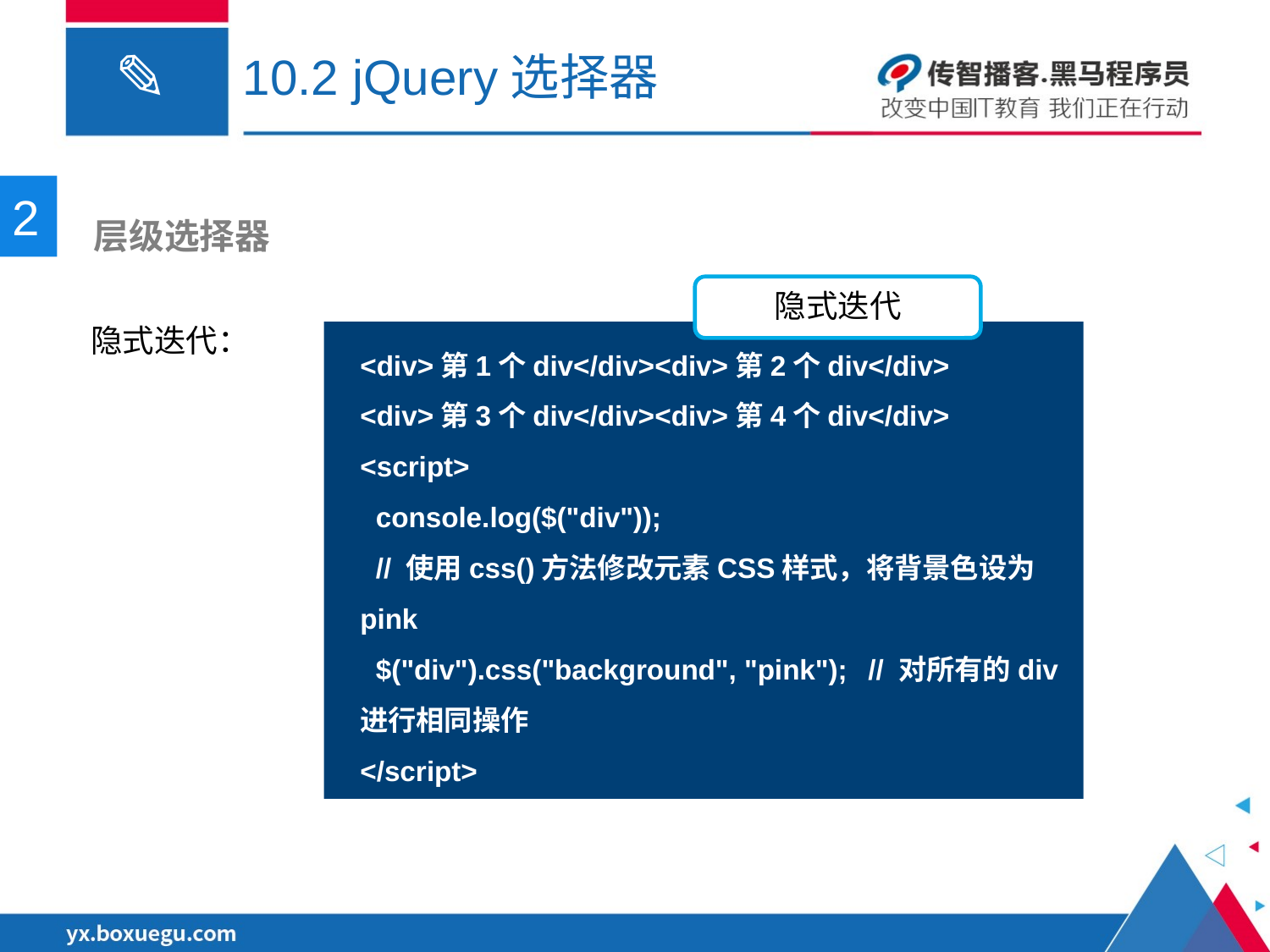

# 10.2 jQuery选择器

2
  层级选择器
隐式迭代：
隐式迭代

<div>第1个div</div><div>第2个div</div>
<div>第3个div</div><div>第4个div</div>
<script>
  console.log($("div"));
  // 使用css()方法修改元素CSS样式，将背景色设为pink
  $("div").css("background", "pink");	// 对所有的div进行相同操作
</script>